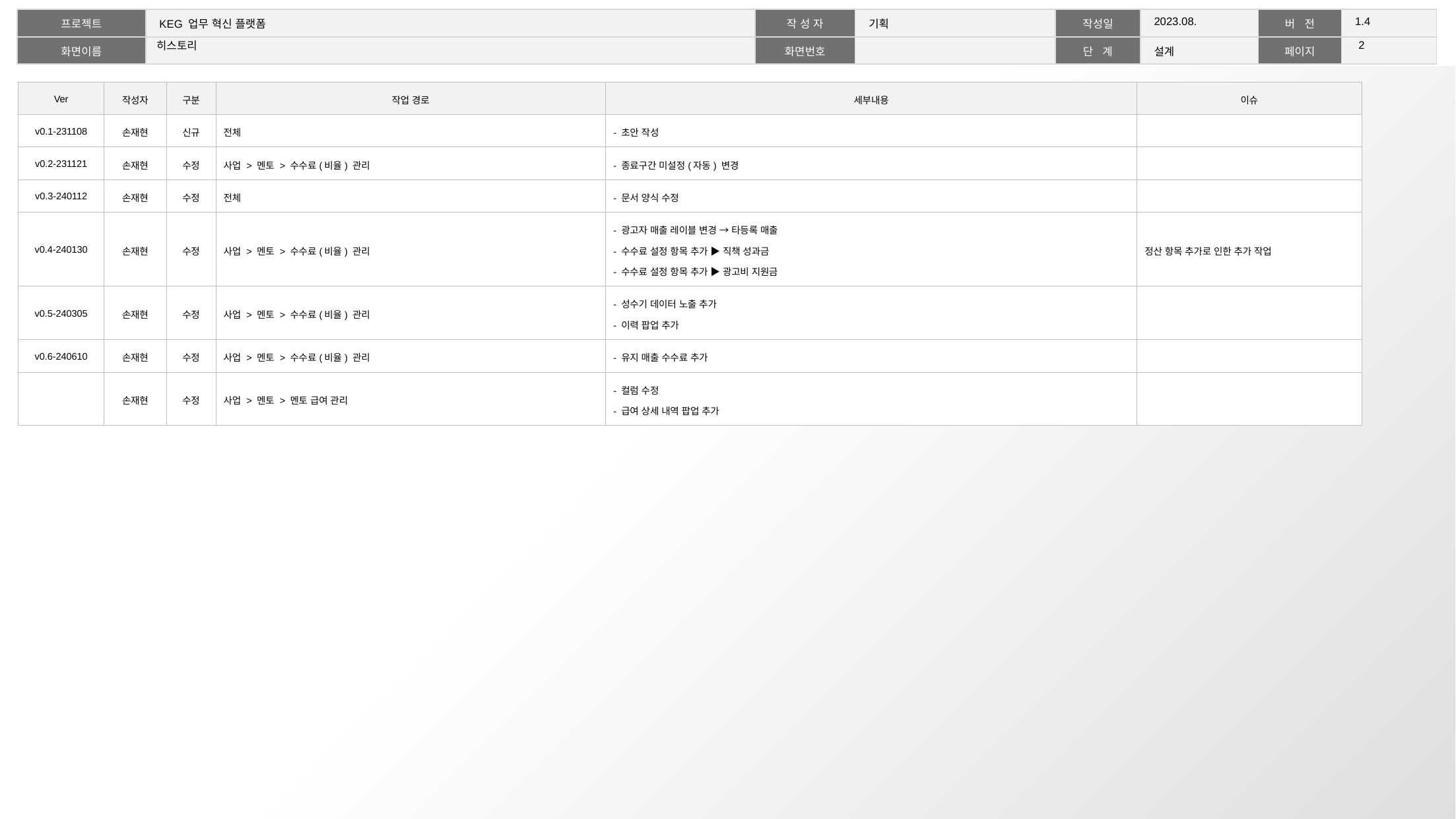

2

# 히스토리
| Ver | 작성자 | 구분 | 작업 경로 | 세부내용 | 이슈 |
| --- | --- | --- | --- | --- | --- |
| v0.1-231108 | 손재현 | 신규 | 전체 | - 초안 작성 |  |
| v0.2-231121 | 손재현 | 수정 | 사업 > 멘토 > 수수료(비율) 관리 | - 종료구간 미설정(자동) 변경 |  |
| v0.3-240112 | 손재현 | 수정 | 전체 | - 문서 양식 수정 |  |
| v0.4-240130 | 손재현 | 수정 | 사업 > 멘토 > 수수료(비율) 관리 | - 광고자 매출 레이블 변경 → 타등록 매출 - 수수료 설정 항목 추가 ▶ 직책 성과금 - 수수료 설정 항목 추가 ▶ 광고비 지원금 | 정산 항목 추가로 인한 추가 작업 |
| v0.5-240305 | 손재현 | 수정 | 사업 > 멘토 > 수수료(비율) 관리 | - 성수기 데이터 노출 추가 - 이력 팝업 추가 |  |
| v0.6-240610 | 손재현 | 수정 | 사업 > 멘토 > 수수료(비율) 관리 | - 유지 매출 수수료 추가 |  |
|  | 손재현 | 수정 | 사업 > 멘토 > 멘토 급여 관리 | - 컬럼 수정 - 급여 상세 내역 팝업 추가 |  |